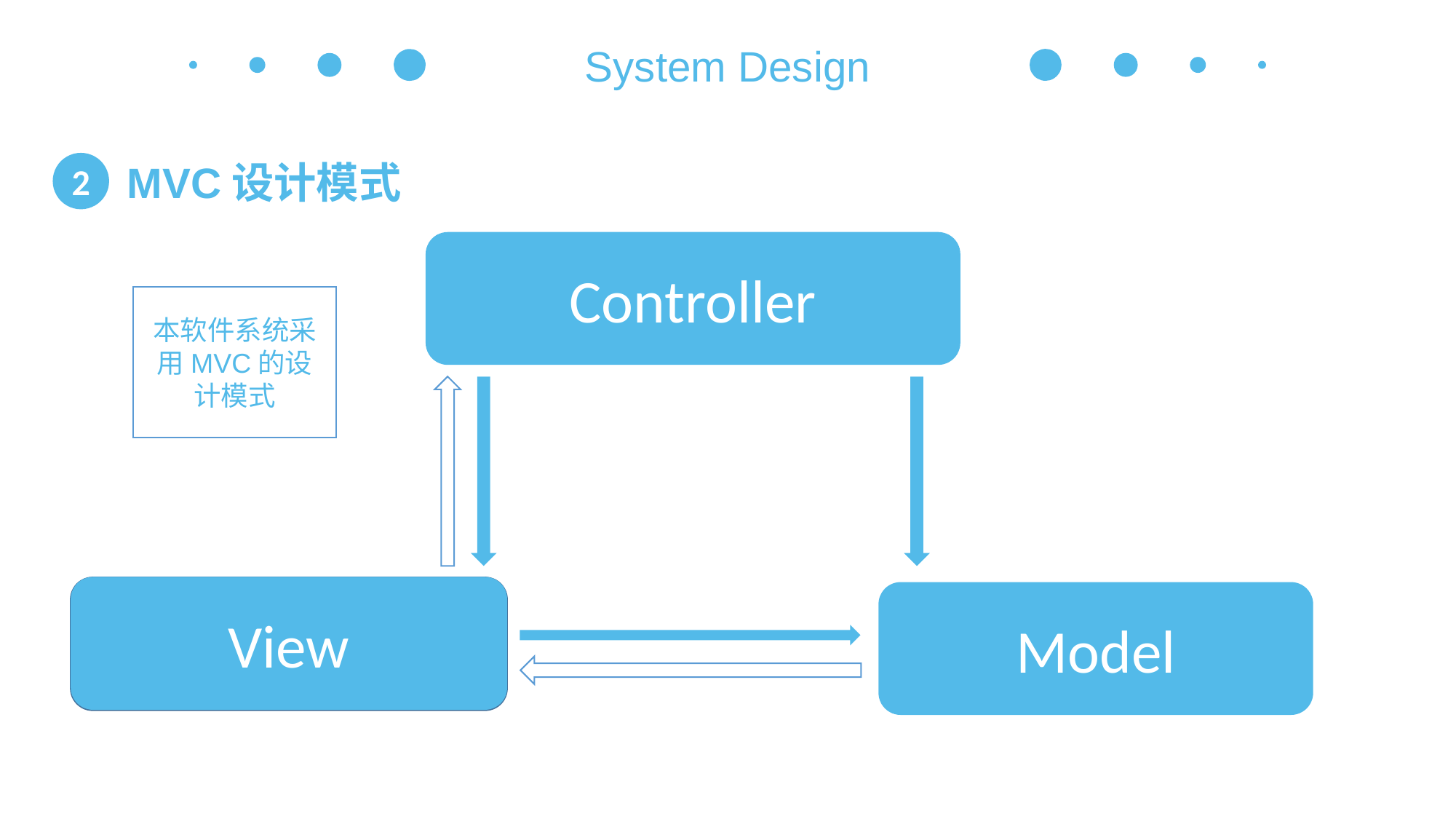

System Design

     MVC设计模式
2
Controller
本软件系统采用MVC的设计模式

View
View
Model